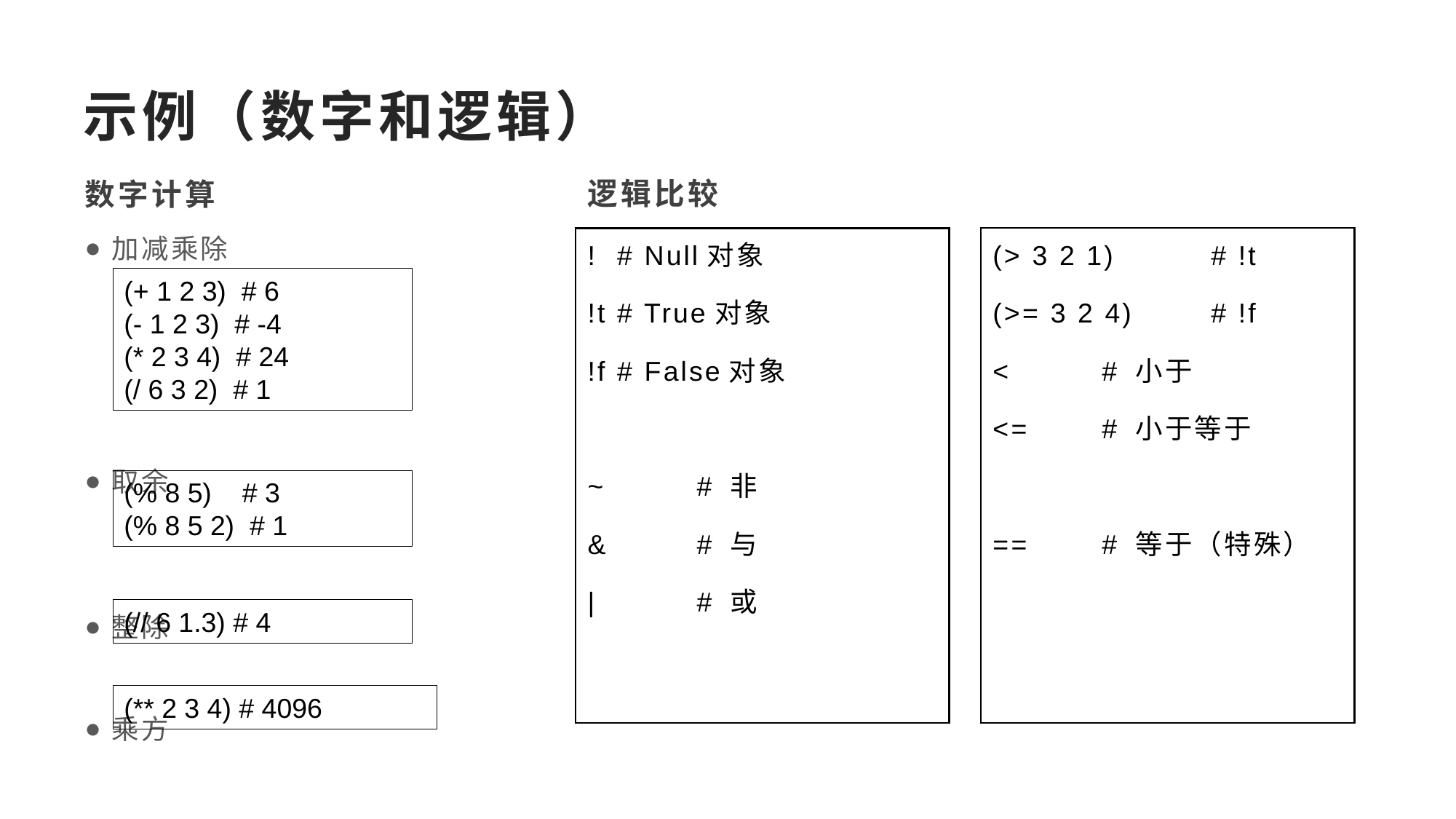

# 示例（数字和逻辑）
逻辑比较
数字计算
加减乘除

取余

整除

乘方

!  # Null对象
!t # True对象
!f # False对象

~	# 非
&	# 与
|	# 或
(> 3 2 1)	# !t
(>= 3 2 4)	# !f
< 	# 小于
<=	# 小于等于

==	# 等于（特殊）
(+ 1 2 3)  # 6
(- 1 2 3)  # -4
(* 2 3 4)  # 24
(/ 6 3 2)  # 1
(% 8 5)    # 3
(% 8 5 2)  # 1
(// 6 1.3) # 4
(** 2 3 4) # 4096
5